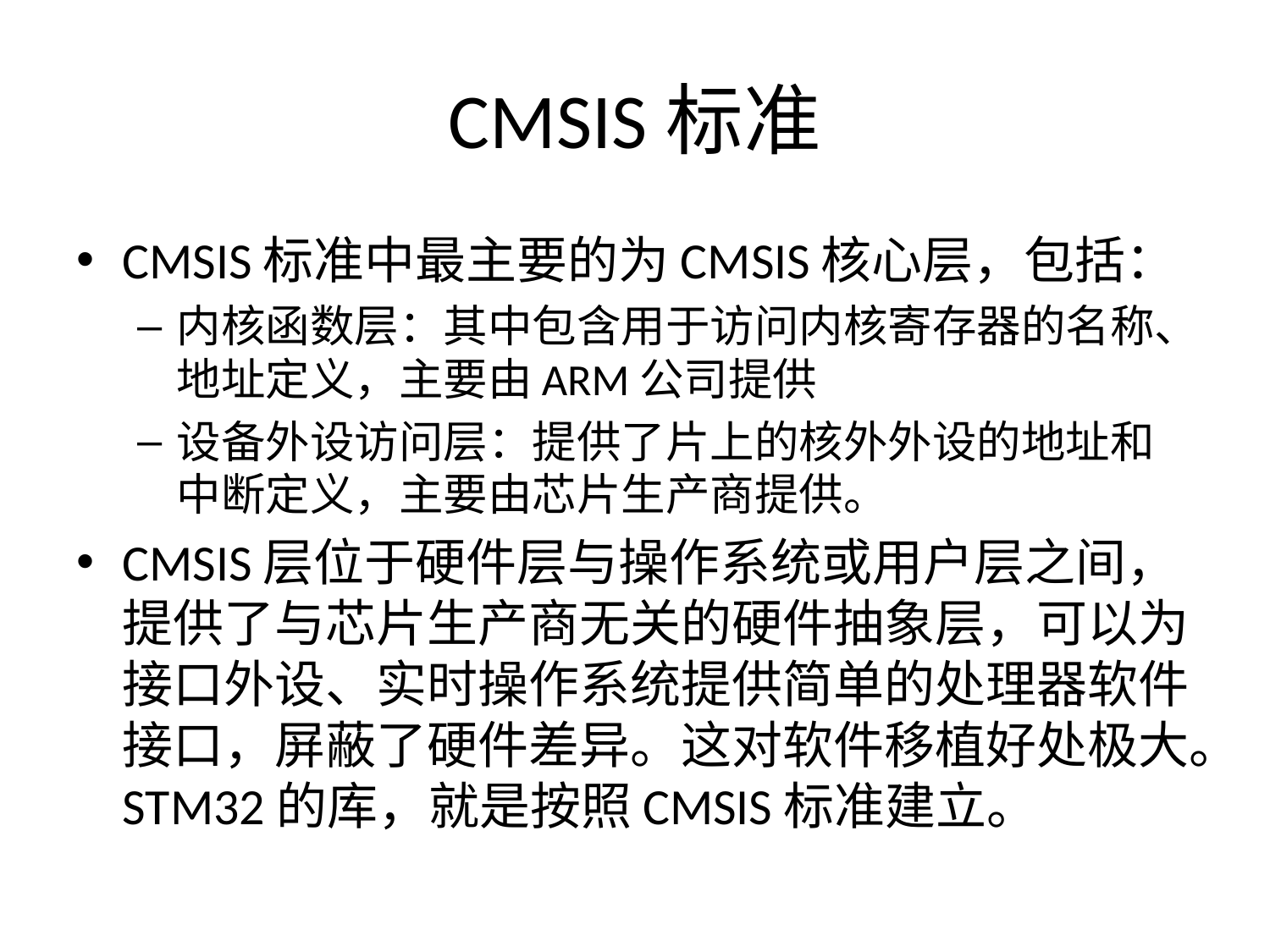

# CMSIS标准
CMSIS标准中最主要的为CMSIS核心层，包括：
内核函数层：其中包含用于访问内核寄存器的名称、地址定义，主要由ARM公司提供
设备外设访问层：提供了片上的核外外设的地址和中断定义，主要由芯片生产商提供。
CMSIS层位于硬件层与操作系统或用户层之间，提供了与芯片生产商无关的硬件抽象层，可以为接口外设、实时操作系统提供简单的处理器软件接口，屏蔽了硬件差异。这对软件移植好处极大。STM32的库，就是按照CMSIS标准建立。